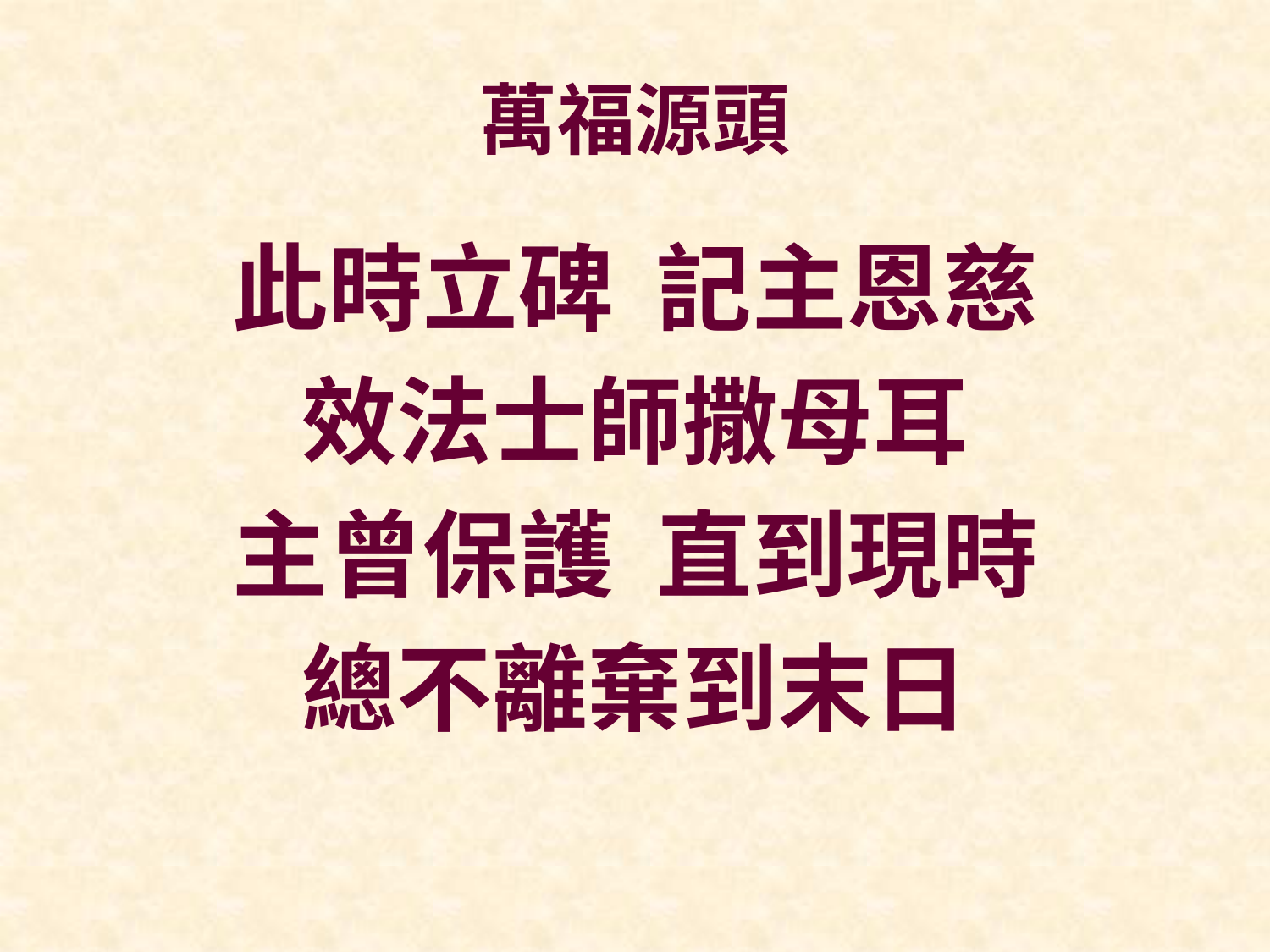

# 萬福源頭
此時立碑  記主恩慈
效法士師撒母耳
主曾保護  直到現時
總不離棄到末日